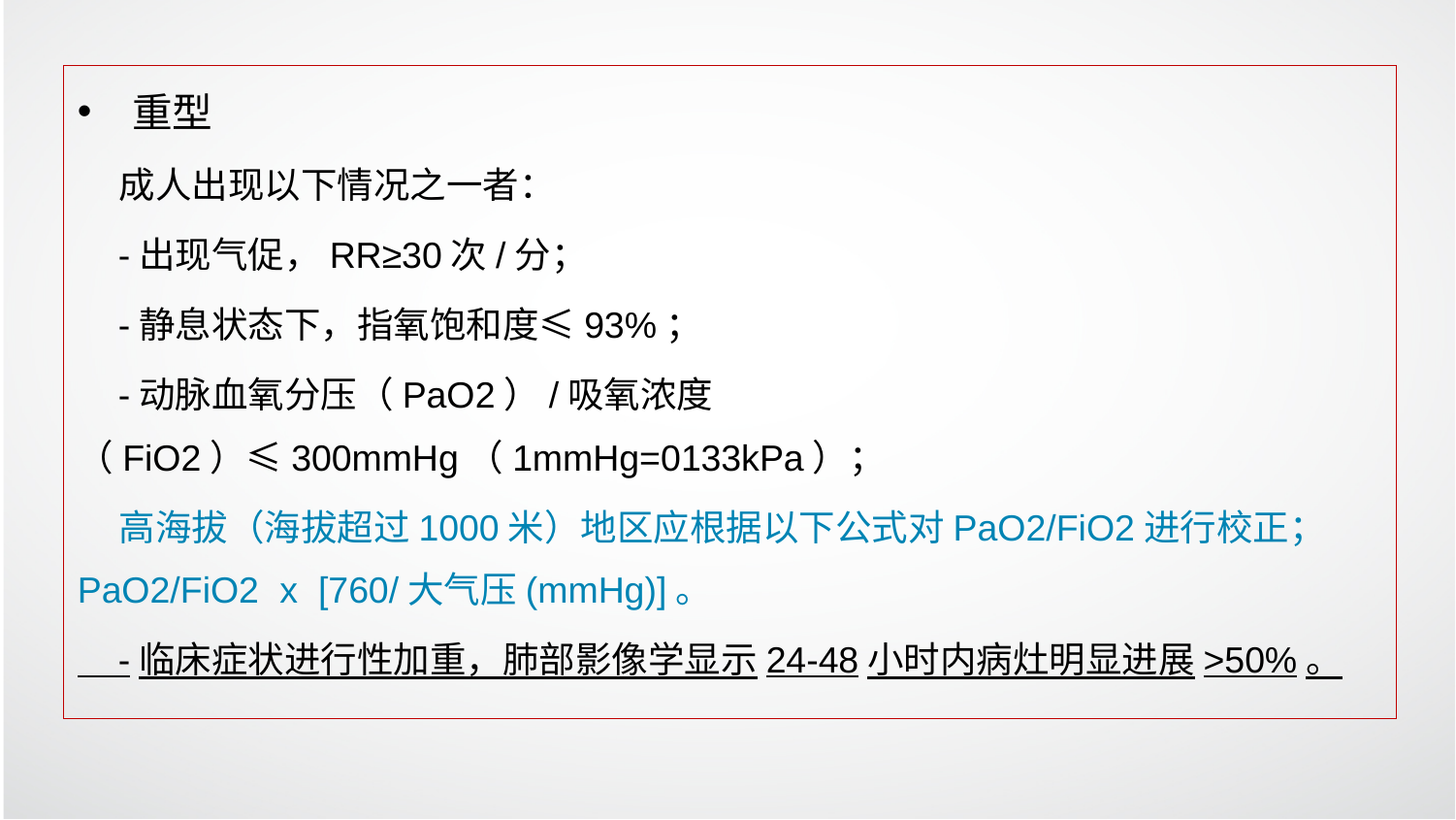

重型
    成人出现以下情况之一者：
    -出现气促，RR≥30次/分；
    -静息状态下，指氧饱和度≤93%；
    -动脉血氧分压（PaO2）/吸氧浓度（FiO2）≤300mmHg（1mmHg=0133kPa）；
    高海拔（海拔超过1000米）地区应根据以下公式对PaO2/FiO2进行校正；PaO2/FiO2  x  [760/大气压(mmHg)]。
    -临床症状进行性加重，肺部影像学显示24-48小时内病灶明显进展>50%。